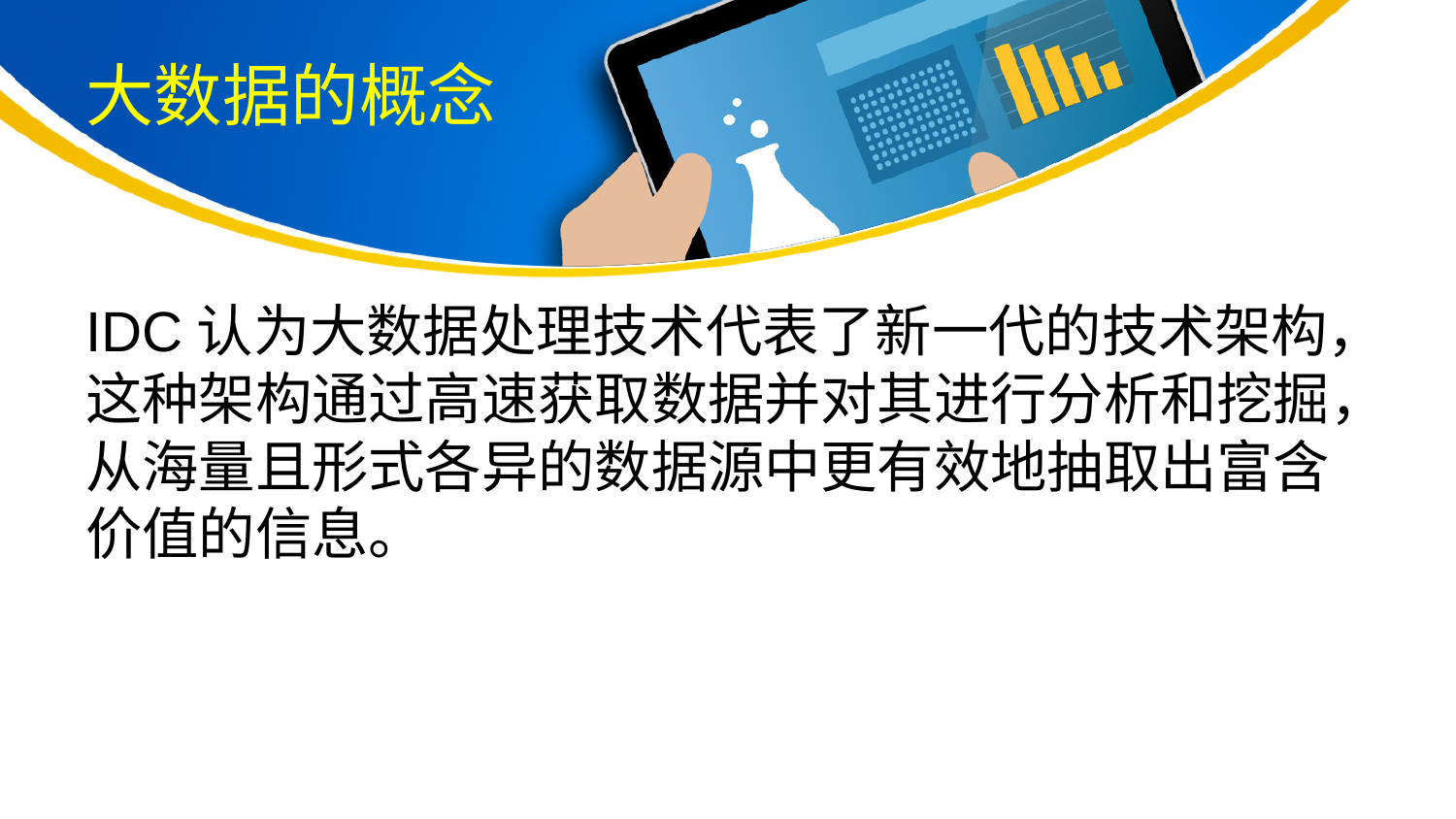

# 大数据的概念
IDC认为大数据处理技术代表了新一代的技术架构，这种架构通过高速获取数据并对其进行分析和挖掘，从海量且形式各异的数据源中更有效地抽取出富含价值的信息。